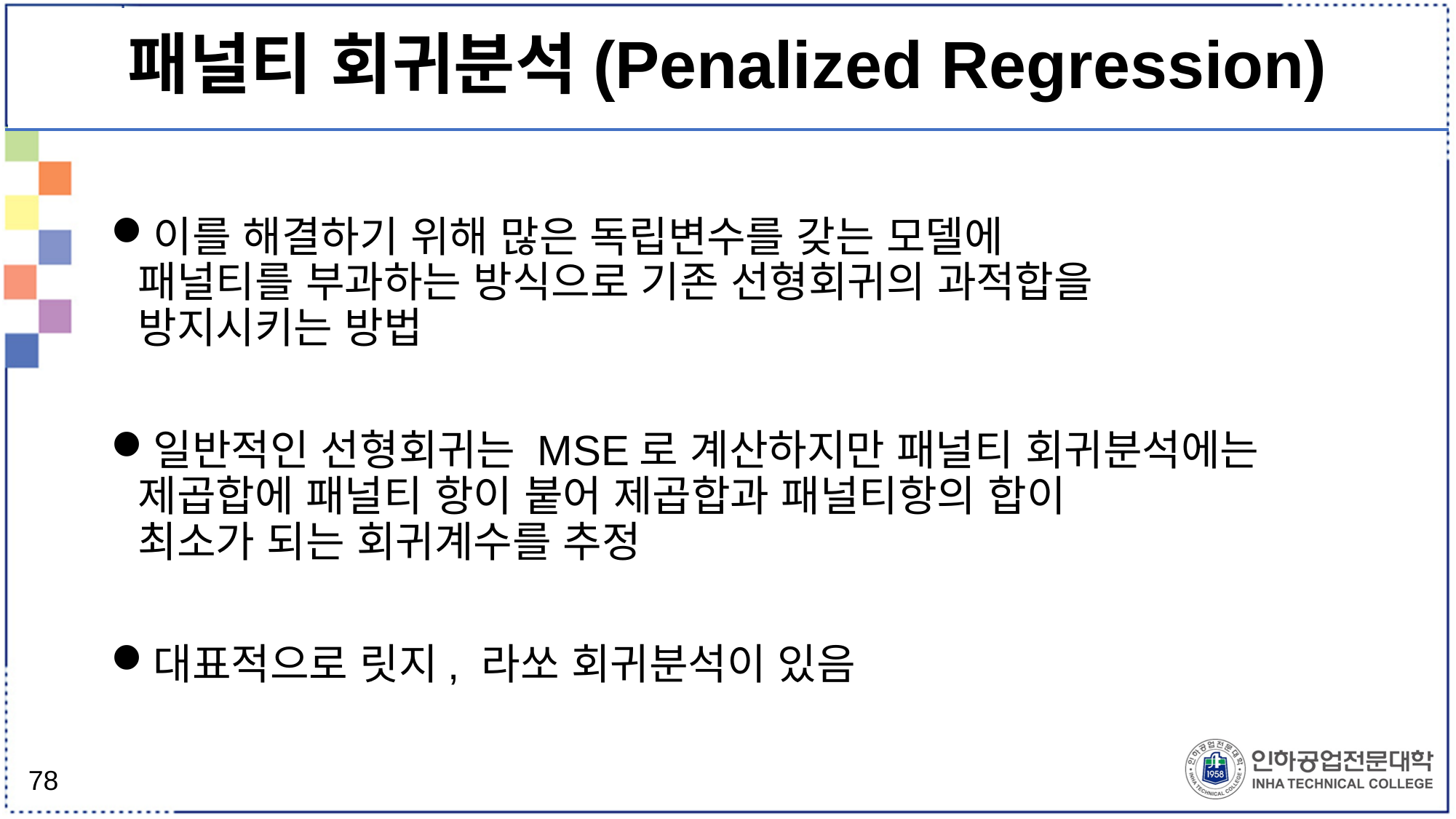

# 패널티 회귀분석(Penalized Regression)
이를 해결하기 위해 많은 독립변수를 갖는 모델에
패널티를 부과하는 방식으로 기존 선형회귀의 과적합을
방지시키는 방법

일반적인 선형회귀는 MSE로 계산하지만 패널티 회귀분석에는 제곱합에 패널티 항이 붙어 제곱합과 패널티항의 합이
최소가 되는 회귀계수를 추정

대표적으로 릿지, 라쏘 회귀분석이 있음

78